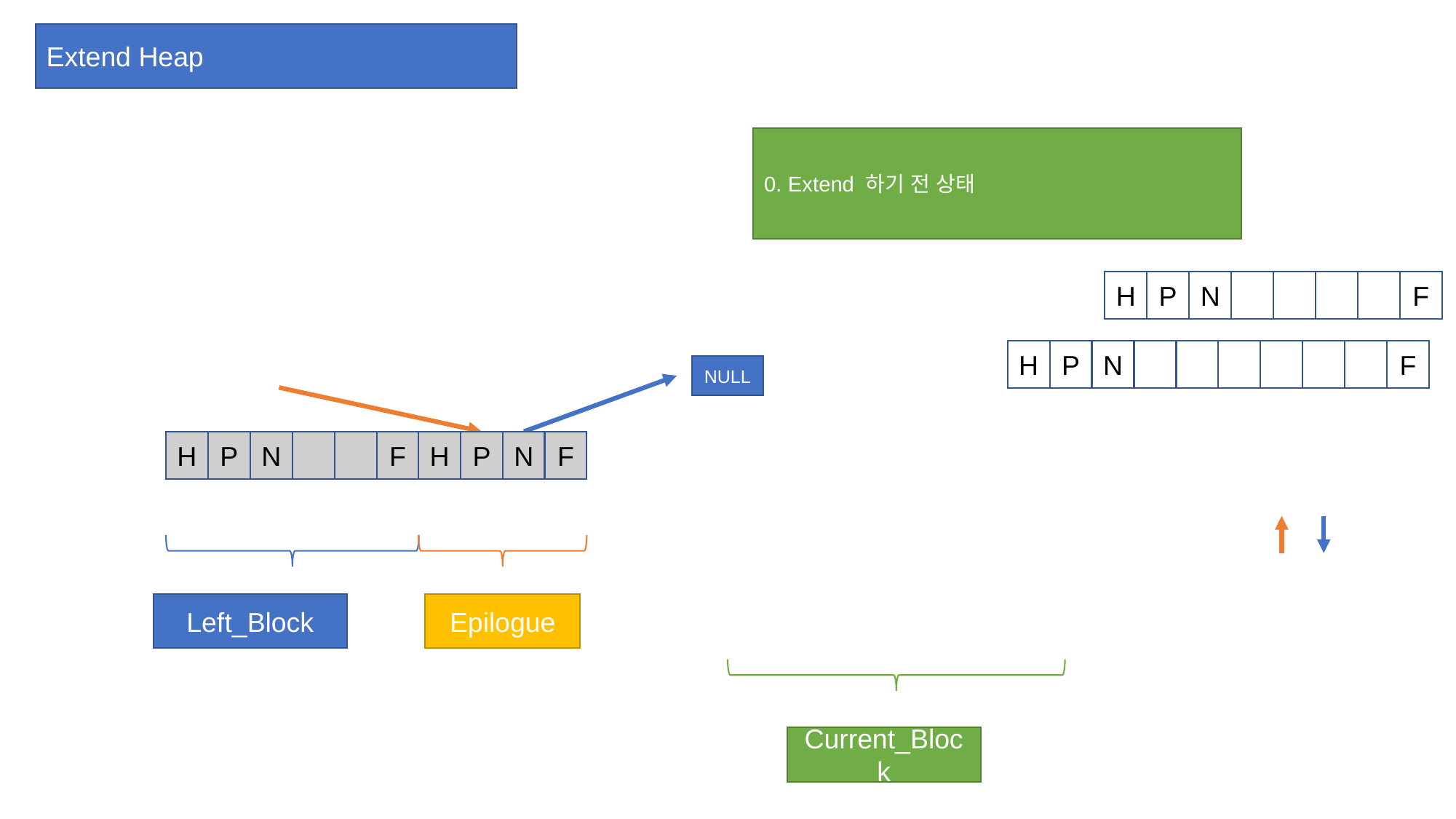

Extend Heap
0. Extend 하기 전 상태
H
P
N

F

H
P
N

F

NULL

H
P
N

F
H
P
N
F

Left_Block
Epilogue
Current_Block